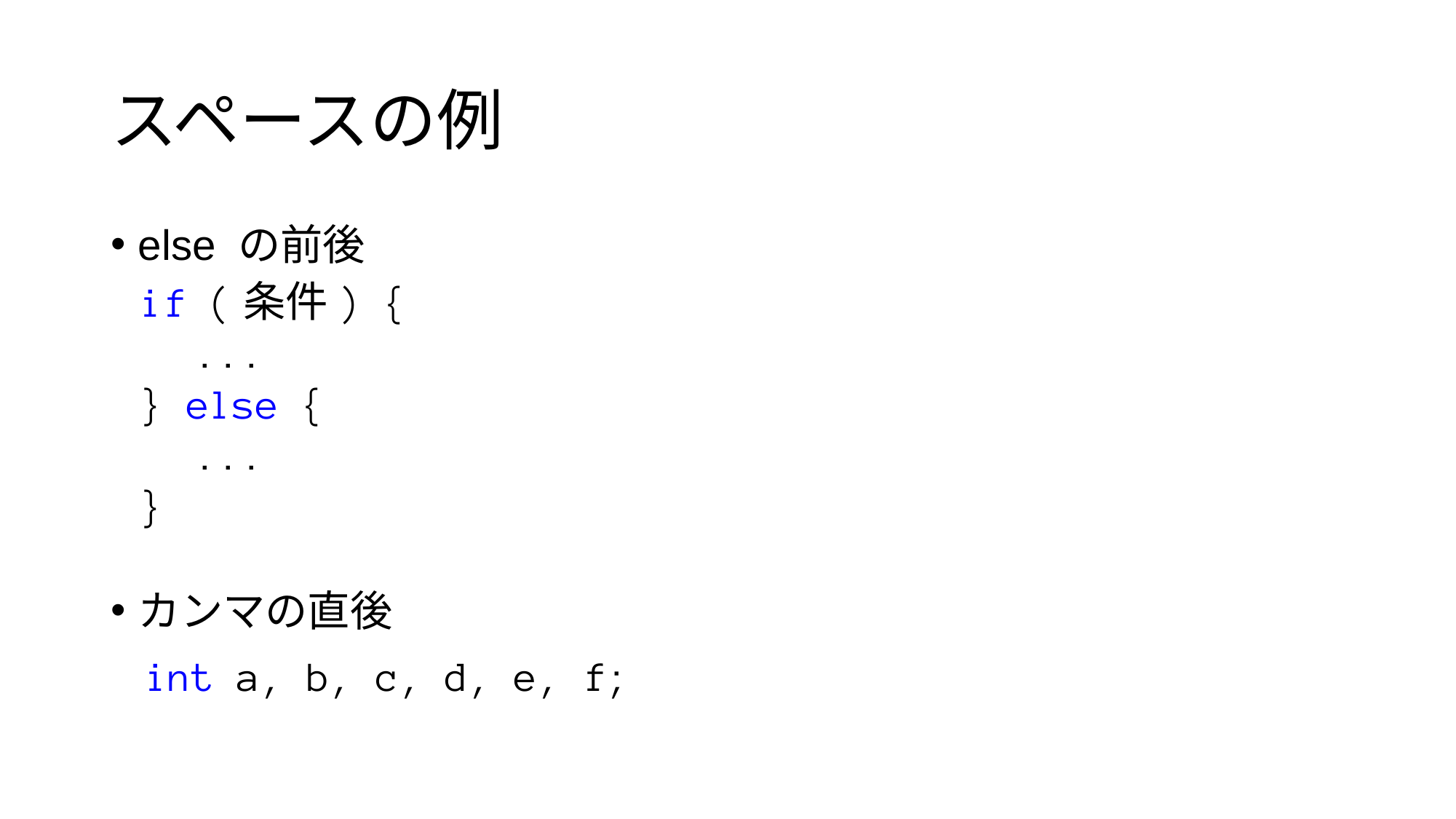

# スペースの例
else の前後

カンマの直後

if (条件) {
...
} else {
...
}
int a, b, c, d, e, f;